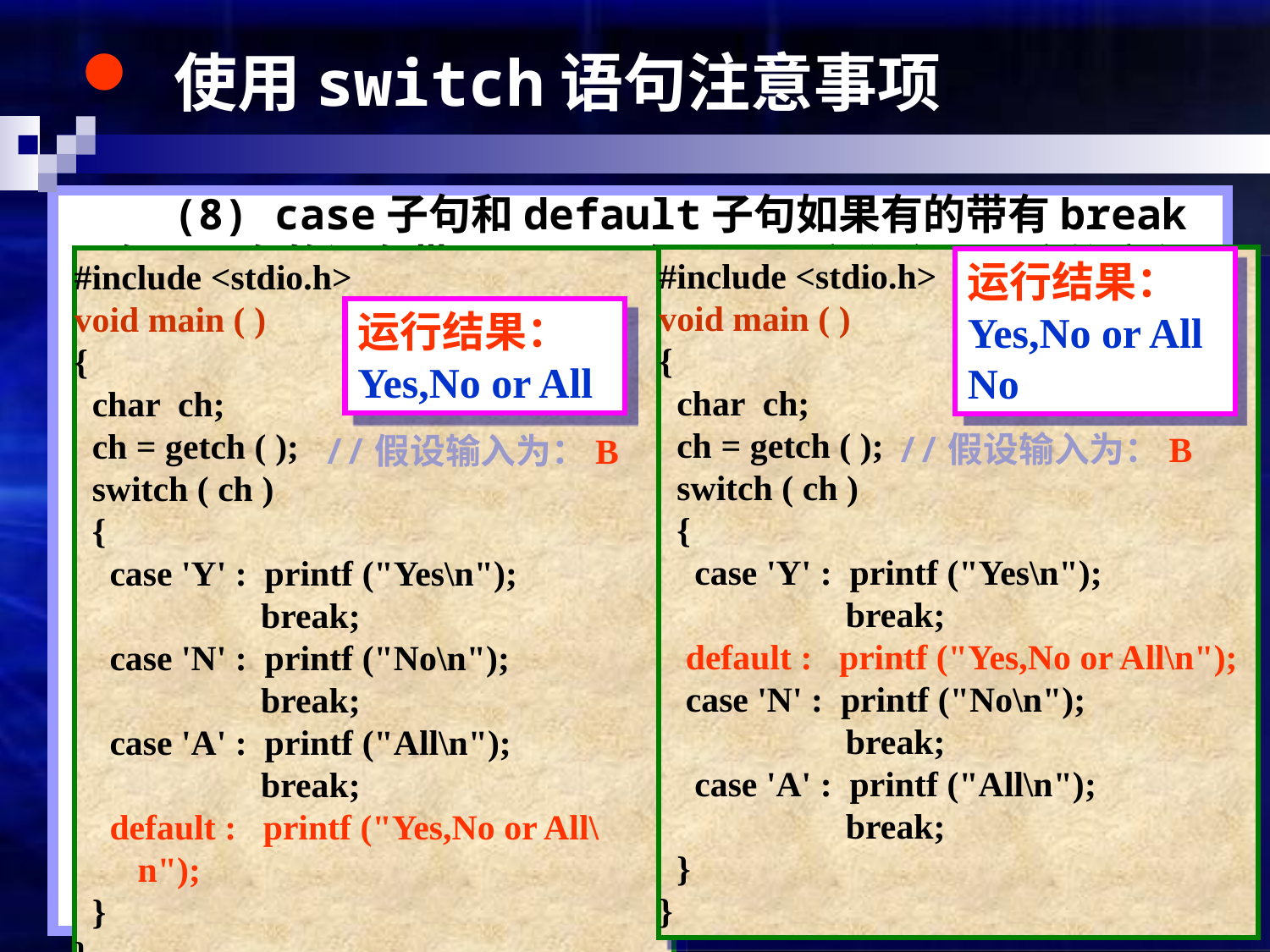

使用switch语句注意事项
    (8) case子句和default子句如果有的带有break子句，而有的没有带break子句，那么它们之间顺序的变化可能会影响输出的结果。
运行结果：
Yes,No or All
No
#include <stdio.h>
void main ( )
{
  char  ch;
  ch = getch ( );
  switch ( ch )
  {
    case 'Y' :  printf ("Yes\n");
                     break;
   default :   printf ("Yes,No or All\n");
   case 'N' :  printf ("No\n");
                     break;
    case 'A' :  printf ("All\n");
                     break;
  }
}
#include <stdio.h>
void main ( )
{
  char  ch;
  ch = getch ( );
  switch ( ch )
  {
    case 'Y' :  printf ("Yes\n");
                     break;
    case 'N' :  printf ("No\n");
                     break;
    case 'A' :  printf ("All\n");
                     break;
    default :   printf ("Yes,No or All\n");
  }
}
运行结果：
Yes,No or All
//假设输入为：B
//假设输入为：B